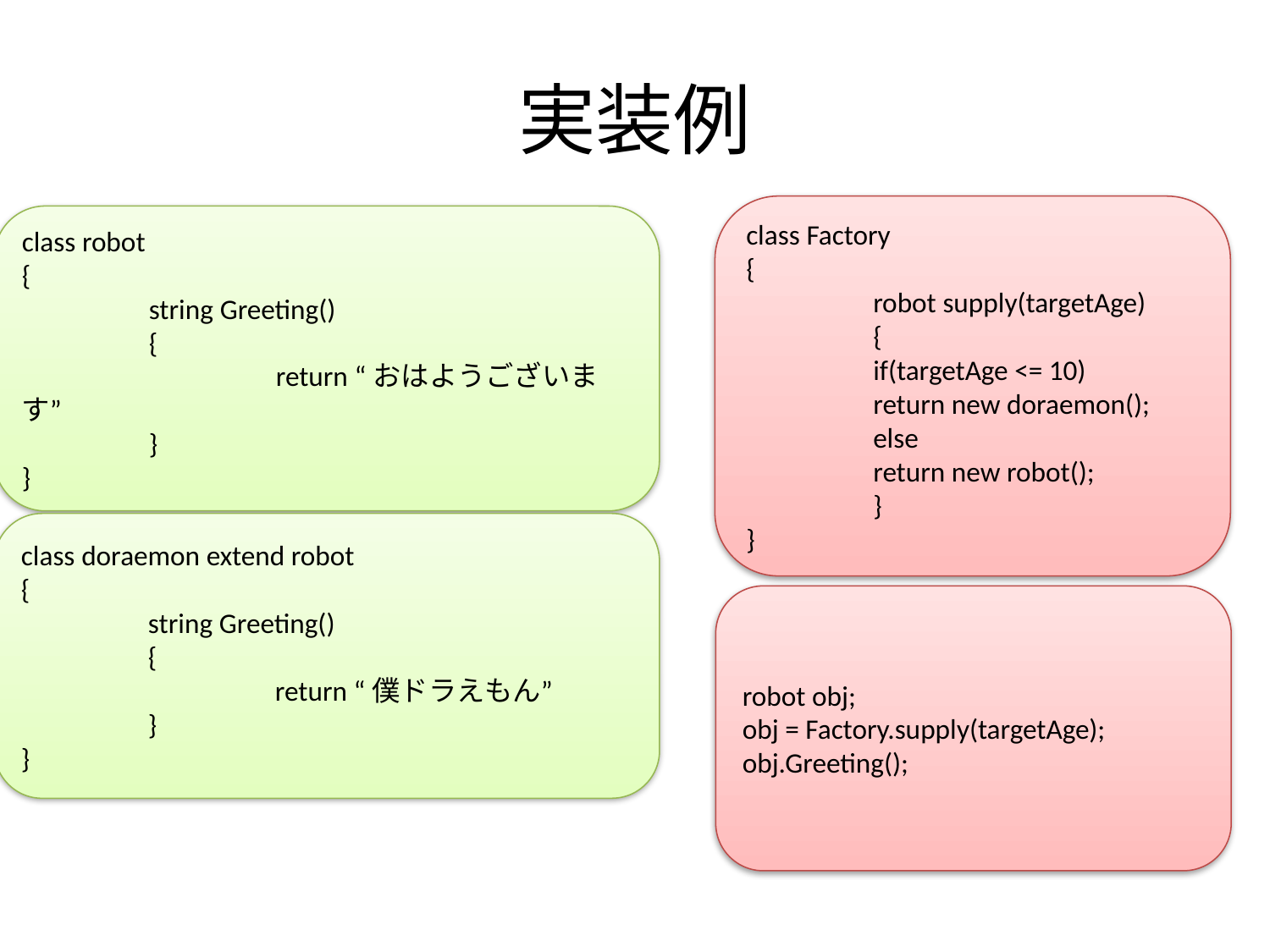

# 実装例
class Factory
{
	robot supply(targetAge)
	{
	if(targetAge <= 10)
	return new doraemon();
	else
	return new robot();
	}
}
class robot
{
	string Greeting()
	{
		return “おはようございます”
	}
}
class doraemon extend robot
{
	string Greeting()
	{
		return “僕ドラえもん”
	}
}
robot obj;
obj = Factory.supply(targetAge);
obj.Greeting();